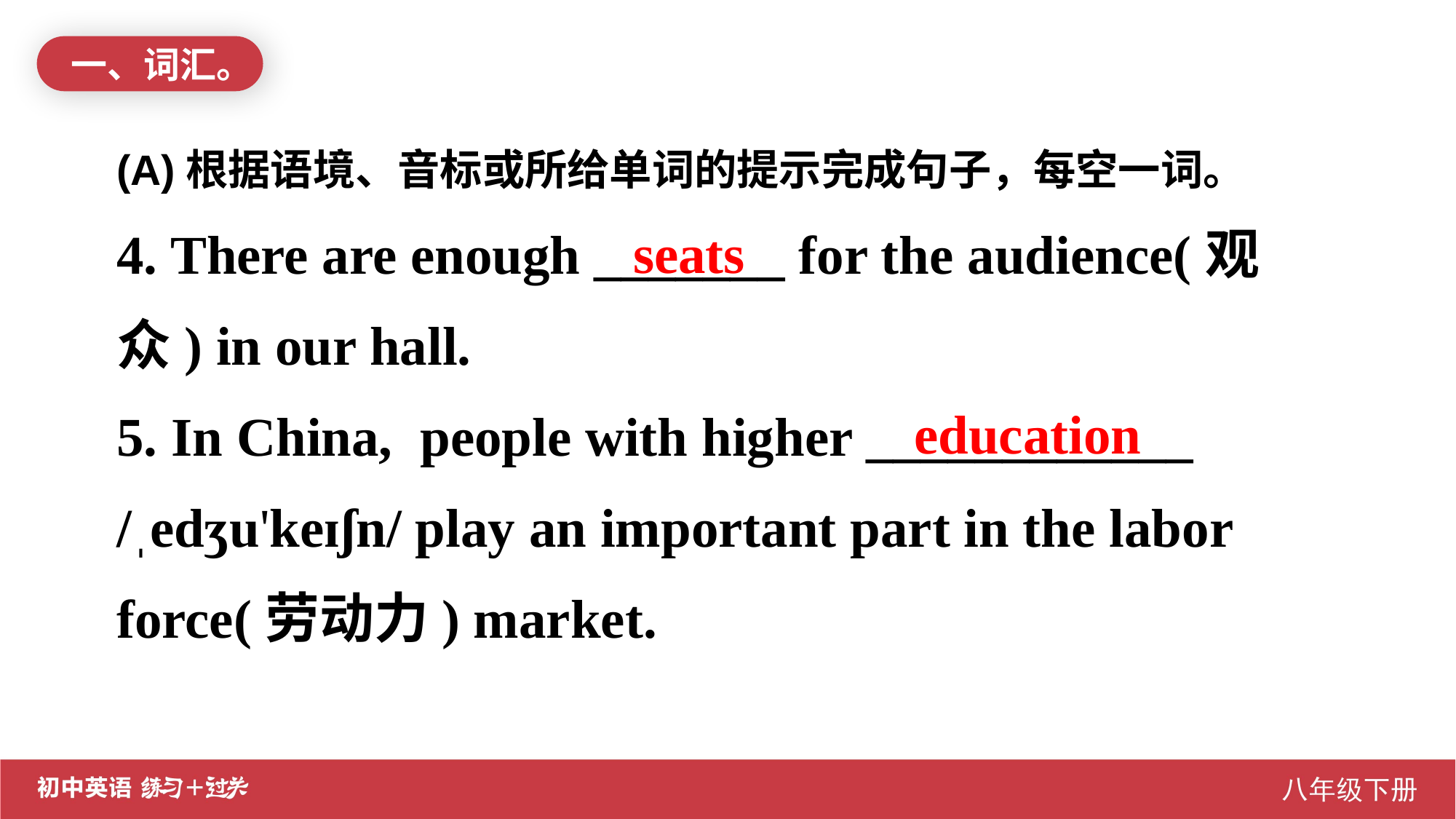

一、词汇。
(A)根据语境、音标或所给单词的提示完成句子，每空一词。
4. There are enough _______ for the audience(观众) in our hall.
5. In China,  people with higher ____________ /ˌedʒu'keɪʃn/ play an important part in the labor force(劳动力) market.
seats
education